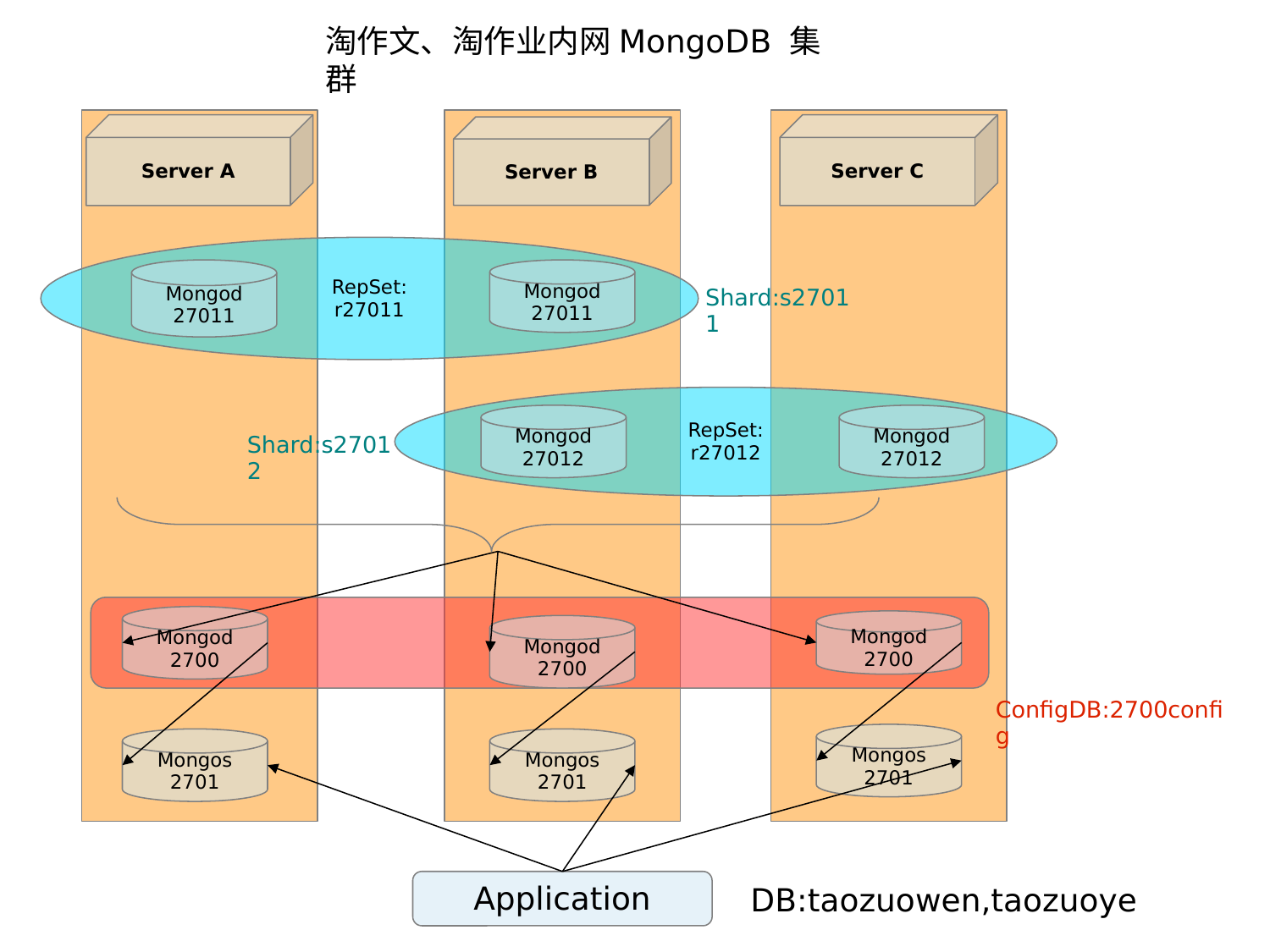

淘作文、淘作业内网MongoDB 集群

Server A
Server C
Server B

RepSet:
r27011
Mongod
27011
Mongod
27011
Shard:s27011
RepSet:
r27012
Mongod
27012
Mongod
27012
Shard:s27012

Mongod
2700
Mongod
2700
Mongod
2700
ConfigDB:2700config
Mongos
2701
Mongos
2701
Mongos
2701
Application
DB:taozuowen,taozuoye